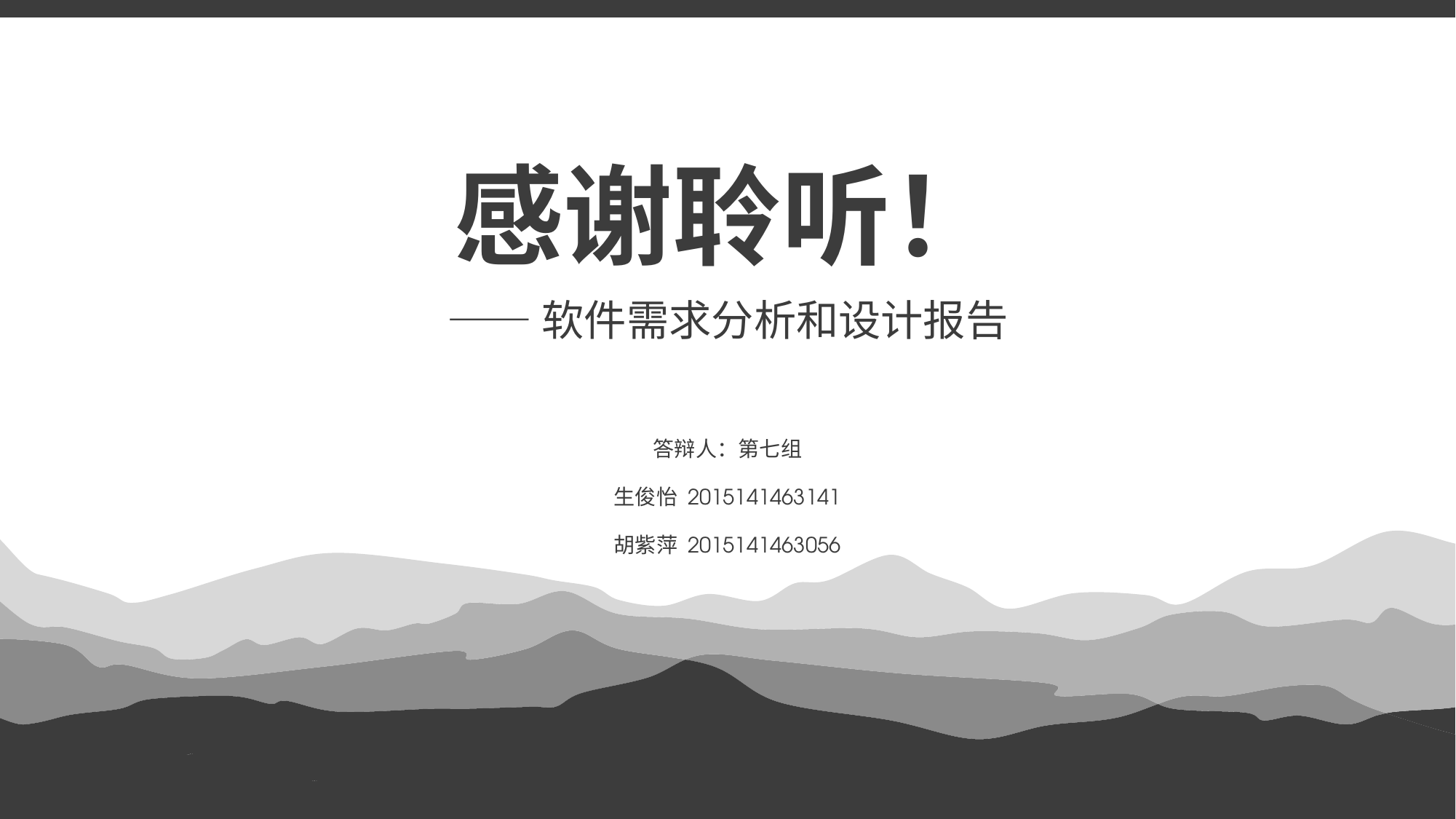

感谢聆听！
——软件需求分析和设计报告
答辩人：第七组
生俊怡 2015141463141
胡紫萍 2015141463056